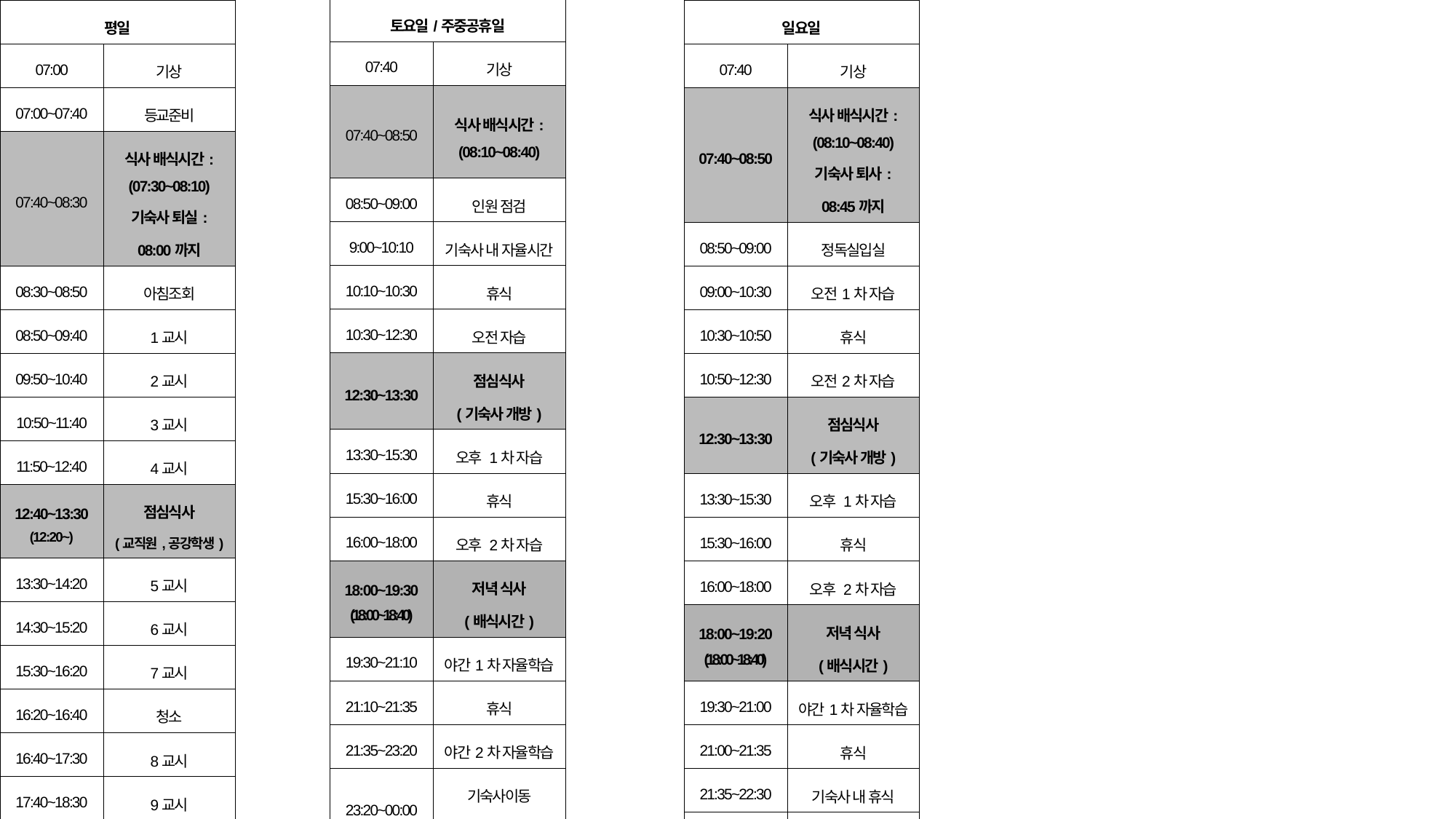

| 평일 |  |
| --- | --- |
| 07:00 | 기상 |
| 07:00~07:40 | 등교준비 |
| 07:40~08:30 | 식사 배식시간: (07:30~08:10) 기숙사 퇴실: 08:00까지 |
| 08:30~08:50 | 아침조회 |
| 08:50~09:40 | 1교시 |
| 09:50~10:40 | 2교시 |
| 10:50~11:40 | 3교시 |
| 11:50~12:40 | 4교시 |
| 12:40~13:30 (12:20~) | 점심식사 (교직원,공강학생) |
| 13:30~14:20 | 5교시 |
| 14:30~15:20 | 6교시 |
| 15:30~16:20 | 7교시 |
| 16:20~16:40 | 청소 |
| 16:40~17:30 | 8교시 |
| 17:40~18:30 | 9교시 |
| 18:30~19:30 (18:20~) (18:20~19:00) | 저녁식사 (공강학생,교직원) (배식시간) |
| 19:30~21:10 | 야간1차 자율학습 |
| 21:10~21:35 | 휴식 |
| 21:35~23:20 | 야간2차 자율학습 |
| 23:20~00:00 | 기숙사이동 (핸드폰 제출) |
| 00:00~00::10 | 취침 |
| 일요일 |  |
| --- | --- |
| 07:40 | 기상 |
| 07:40~08:50 | 식사 배식시간: (08:10~08:40) 기숙사 퇴사: 08:45까지 |
| 08:50~09:00 | 정독실입실 |
| 09:00~10:30 | 오전1차 자습 |
| 10:30~10:50 | 휴식 |
| 10:50~12:30 | 오전2차 자습 |
| 12:30~13:30 | 점심식사 (기숙사 개방) |
| 13:30~15:30 | 오후 1차 자습 |
| 15:30~16:00 | 휴식 |
| 16:00~18:00 | 오후 2차 자습 |
| 18:00~19:20 (18:00~18:40) | 저녁 식사 (배식시간) |
| 19:30~21:00 | 야간1차 자율학습 |
| 21:00~21:35 | 휴식 |
| 21:35~22:30 | 기숙사 내 휴식 |
| 23:30~23:00 | 기숙사이동 (핸드폰 제출) |
| 23:00~23:10 | 취침 |
| 토요일/주중공휴일 |  |
| --- | --- |
| 07:40 | 기상 |
| 07:40~08:50 | 식사 배식시간: (08:10~08:40) |
| 08:50~09:00 | 인원 점검 |
| 9:00~10:10 | 기숙사 내 자율시간 |
| 10:10~10:30 | 휴식 |
| 10:30~12:30 | 오전 자습 |
| 12:30~13:30 | 점심식사 (기숙사 개방) |
| 13:30~15:30 | 오후 1차 자습 |
| 15:30~16:00 | 휴식 |
| 16:00~18:00 | 오후 2차 자습 |
| 18:00~19:30 (18:00~18:40) | 저녁 식사 (배식시간) |
| 19:30~21:10 | 야간1차 자율학습 |
| 21:10~21:35 | 휴식 |
| 21:35~23:20 | 야간2차 자율학습 |
| 23:20~00:00 | 기숙사이동 (핸드폰 제출) |
| 00:00~00:10 | 취침 |